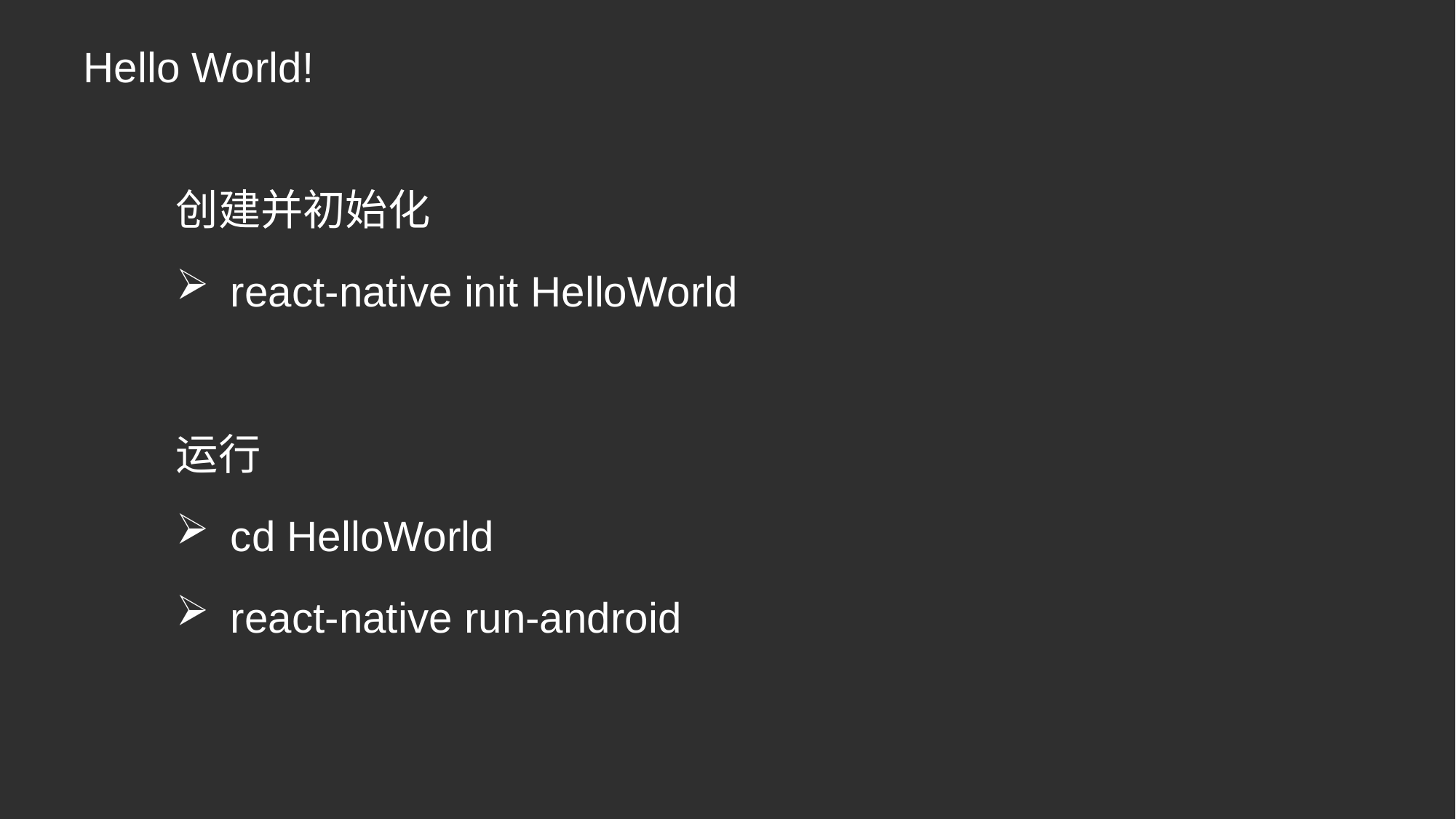

# Hello World!
创建并初始化
react-native init HelloWorld

运行
cd HelloWorld
react-native run-android